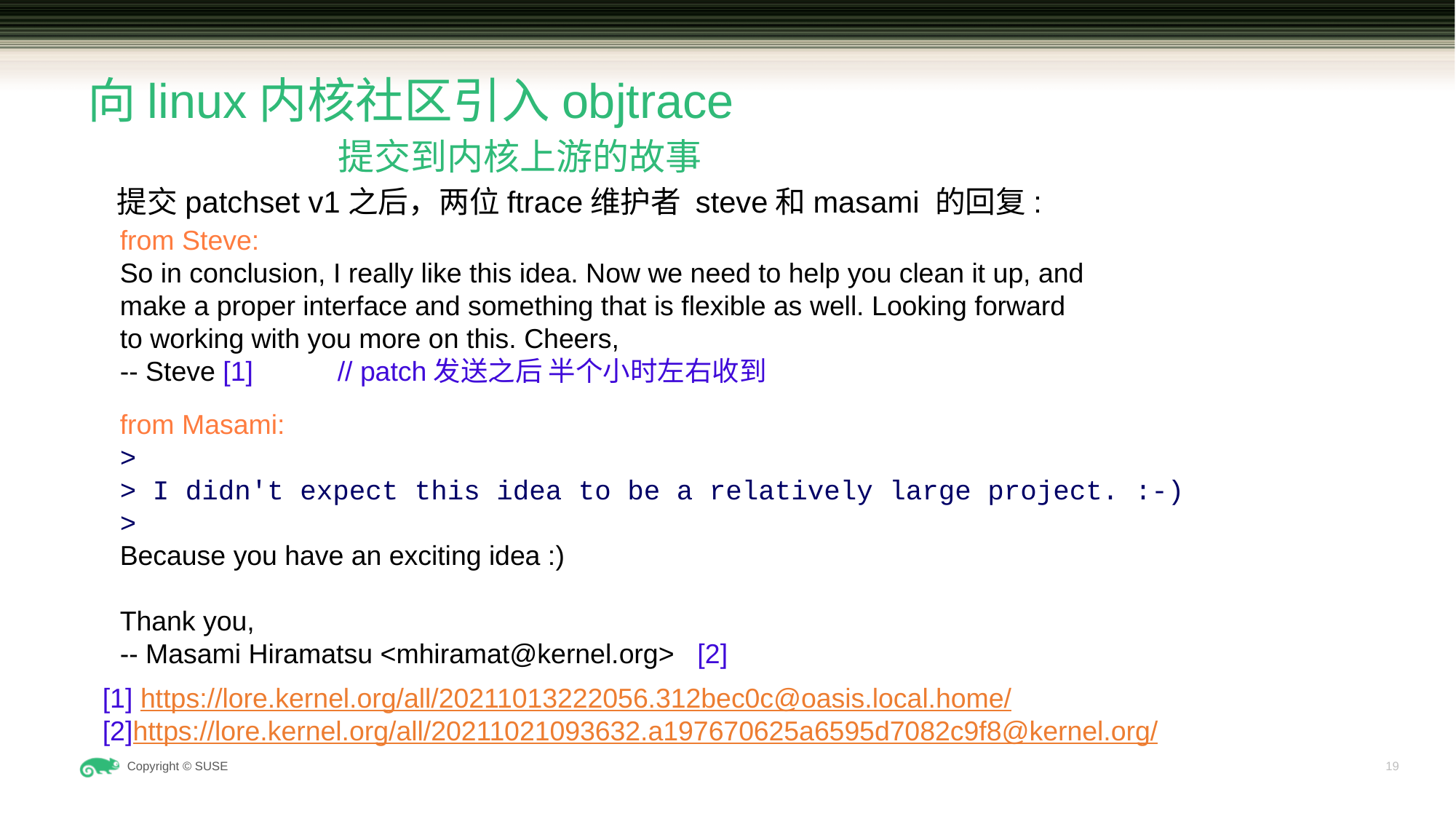

# 向linux内核社区引入objtrace
提交到内核上游的故事
提交patchset v1之后，两位ftrace维护者 steve和masami 的回复:
from Steve:
So in conclusion, I really like this idea. Now we need to help you clean it up, and make a proper interface and something that is flexible as well. Looking forward to working with you more on this. Cheers,
-- Steve [1]           // patch发送之后 半个小时左右收到
from Masami:
>
> I didn't expect this idea to be a relatively large project. :-)
>
Because you have an exciting idea :)

Thank you,
-- Masami Hiramatsu <mhiramat@kernel.org>   [2]
[1] https://lore.kernel.org/all/20211013222056.312bec0c@oasis.local.home/
[2]https://lore.kernel.org/all/20211021093632.a197670625a6595d7082c9f8@kernel.org/
19